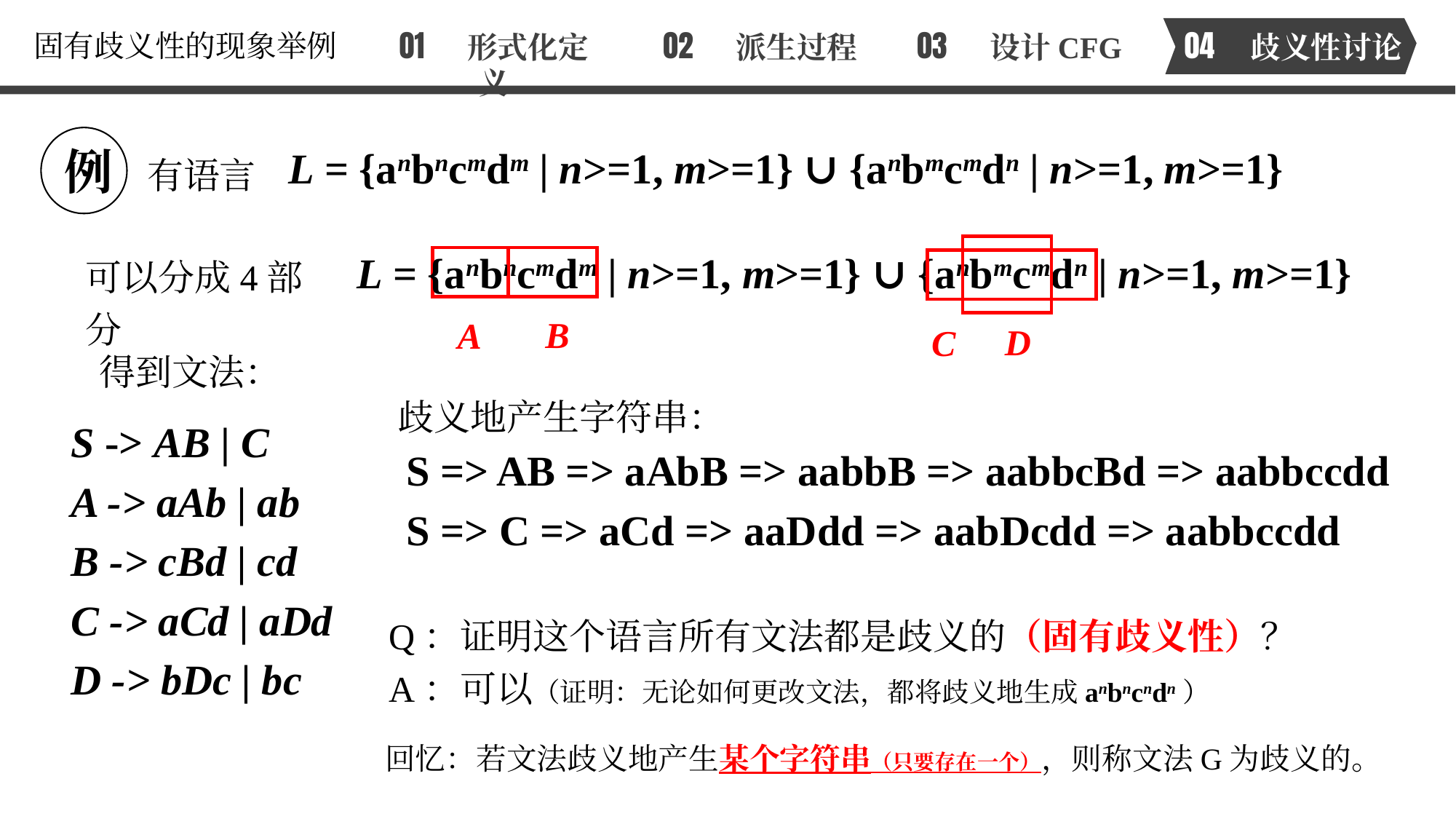

固有歧义性的现象举例
01     形式化定义
02     派生过程
03     设计CFG
04    歧义性讨论

例
L = {anbncmdm | n>=1, m>=1} ∪ {anbmcmdn | n>=1, m>=1}
有语言

可以分成4部分
L = {anbncmdm | n>=1, m>=1} ∪ {anbmcmdn | n>=1, m>=1}

B
A
D
C
得到文法：
歧义地产生字符串：
S -> AB | C
A -> aAb | ab
B -> cBd | cd
C -> aCd | aDd
D -> bDc | bc
S => AB => aAbB => aabbB => aabbcBd => aabbccdd
S => C => aCd => aaDdd => aabDcdd => aabbccdd
Q：证明这个语言所有文法都是歧义的（固有歧义性）？
A：可以（证明：无论如何更改文法，都将歧义地生成anbncndn）
回忆：若文法歧义地产生某个字符串（只要存在一个），则称文法G为歧义的。